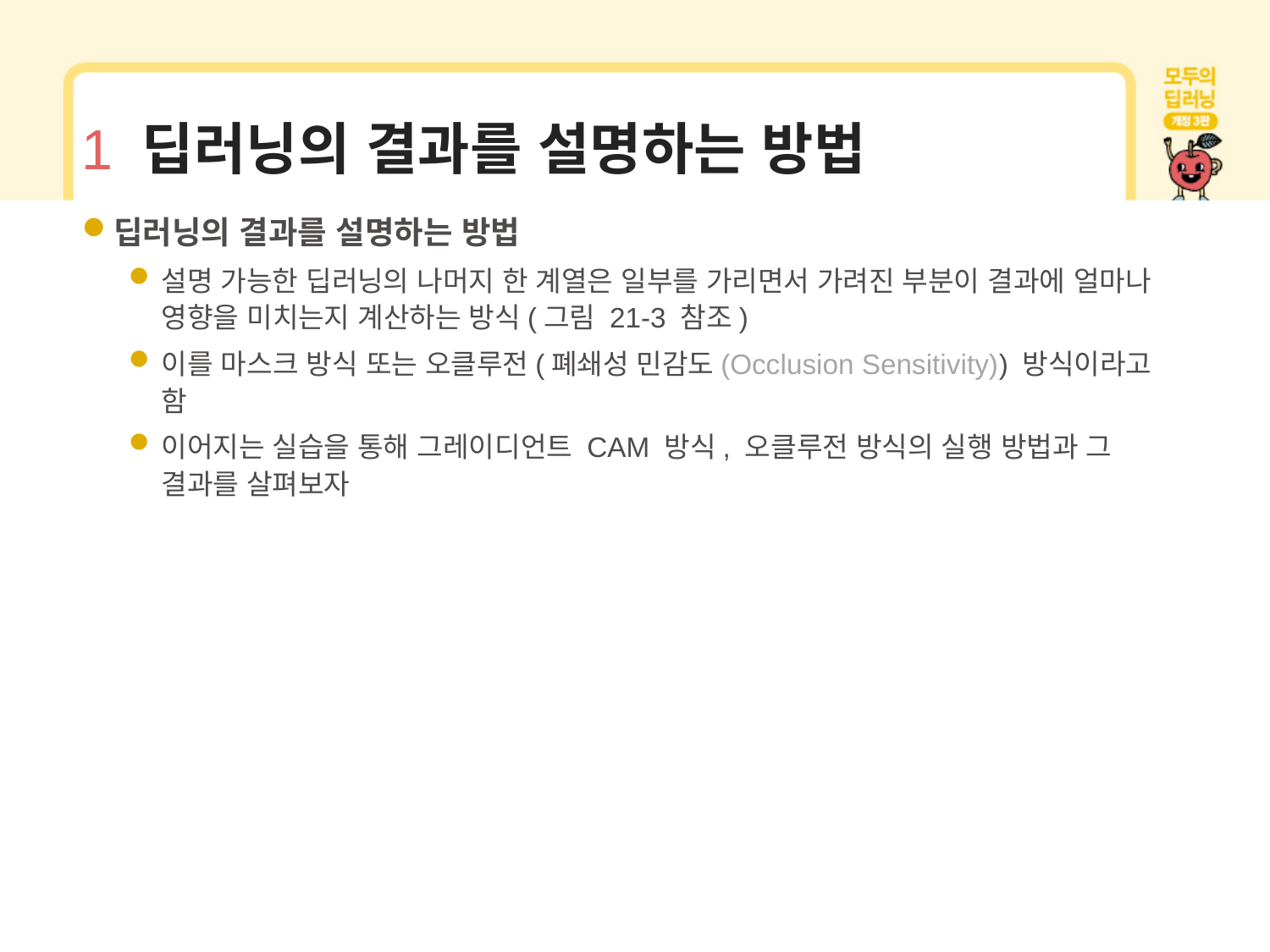

# 1 딥러닝의 결과를 설명하는 방법
딥러닝의 결과를 설명하는 방법
설명 가능한 딥러닝의 나머지 한 계열은 일부를 가리면서 가려진 부분이 결과에 얼마나 영향을 미치는지 계산하는 방식(그림 21-3 참조)
이를 마스크 방식 또는 오클루전(폐쇄성 민감도(Occlusion Sensitivity)) 방식이라고 함
이어지는 실습을 통해 그레이디언트 CAM 방식, 오클루전 방식의 실행 방법과 그 결과를 살펴보자